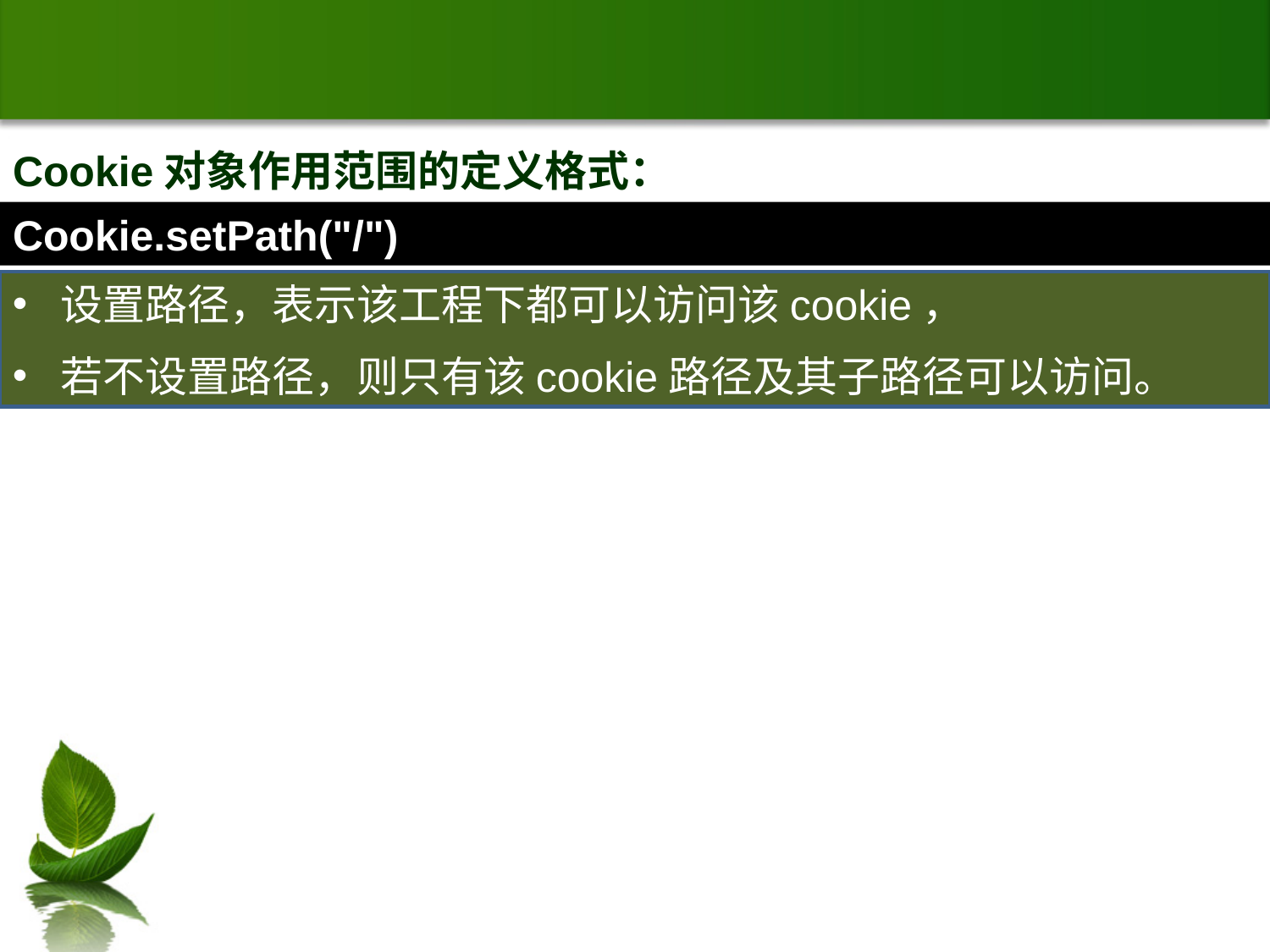

#
Cookie对象作用范围的定义格式：
Cookie.setPath("/")
设置路径，表示该工程下都可以访问该cookie，
若不设置路径，则只有该cookie路径及其子路径可以访问。